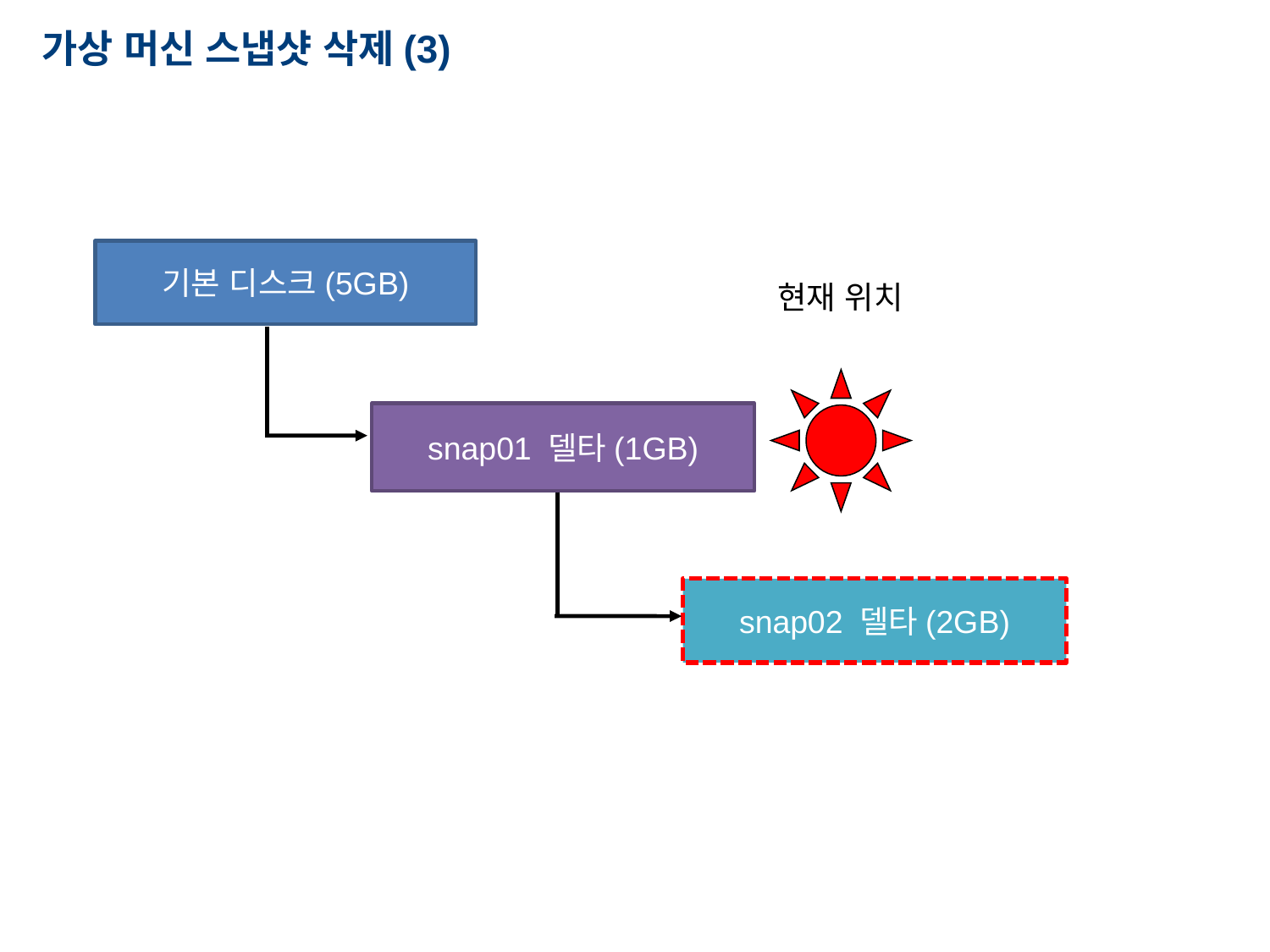

# 가상 머신 스냅샷 삭제(3)
기본 디스크(5GB)
현재 위치

snap01 델타(1GB)

snap02 델타(2GB)